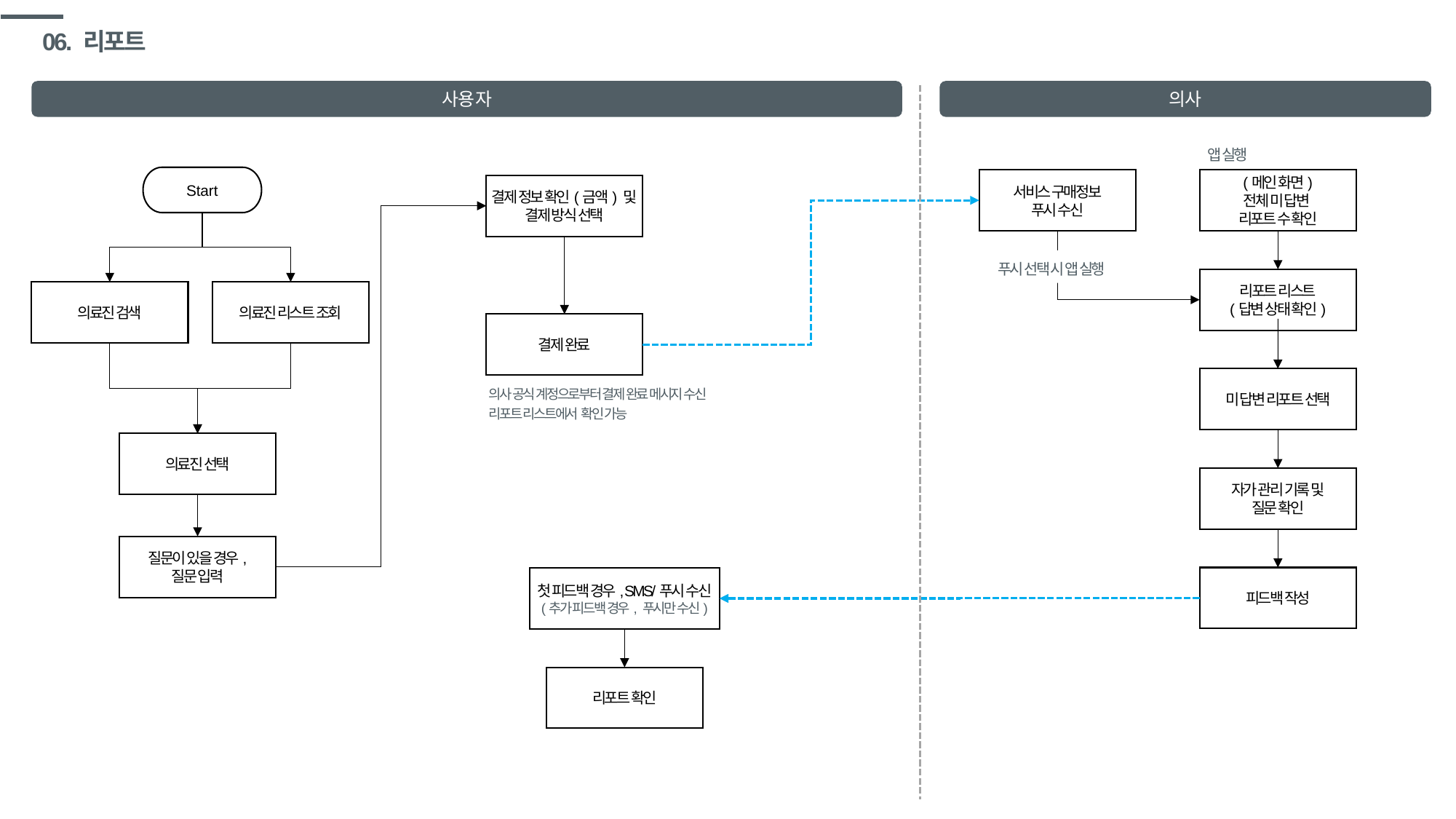

# 06. 리포트
사용자
의사
앱 실행
Start
서비스 구매정보
푸시 수신
(메인 화면)
전체 미 답변
리포트 수 확인
결제 정보 확인(금액) 및
결제 방식 선택
푸시 선택 시 앱 실행
리포트 리스트
(답변 상태 확인)
의료진 검색
의료진 리스트 조회
결제 완료
미 답변 리포트 선택
의사 공식 계정으로부터 결제 완료 메시지 수신
리포트 리스트에서  확인 가능
의료진 선택
자가 관리 기록 및
질문 확인
질문이 있을 경우,
질문 입력
피드백 작성
첫 피드백 경우, SMS/푸시 수신
(추가 피드백 경우, 푸시만 수신)
리포트 확인